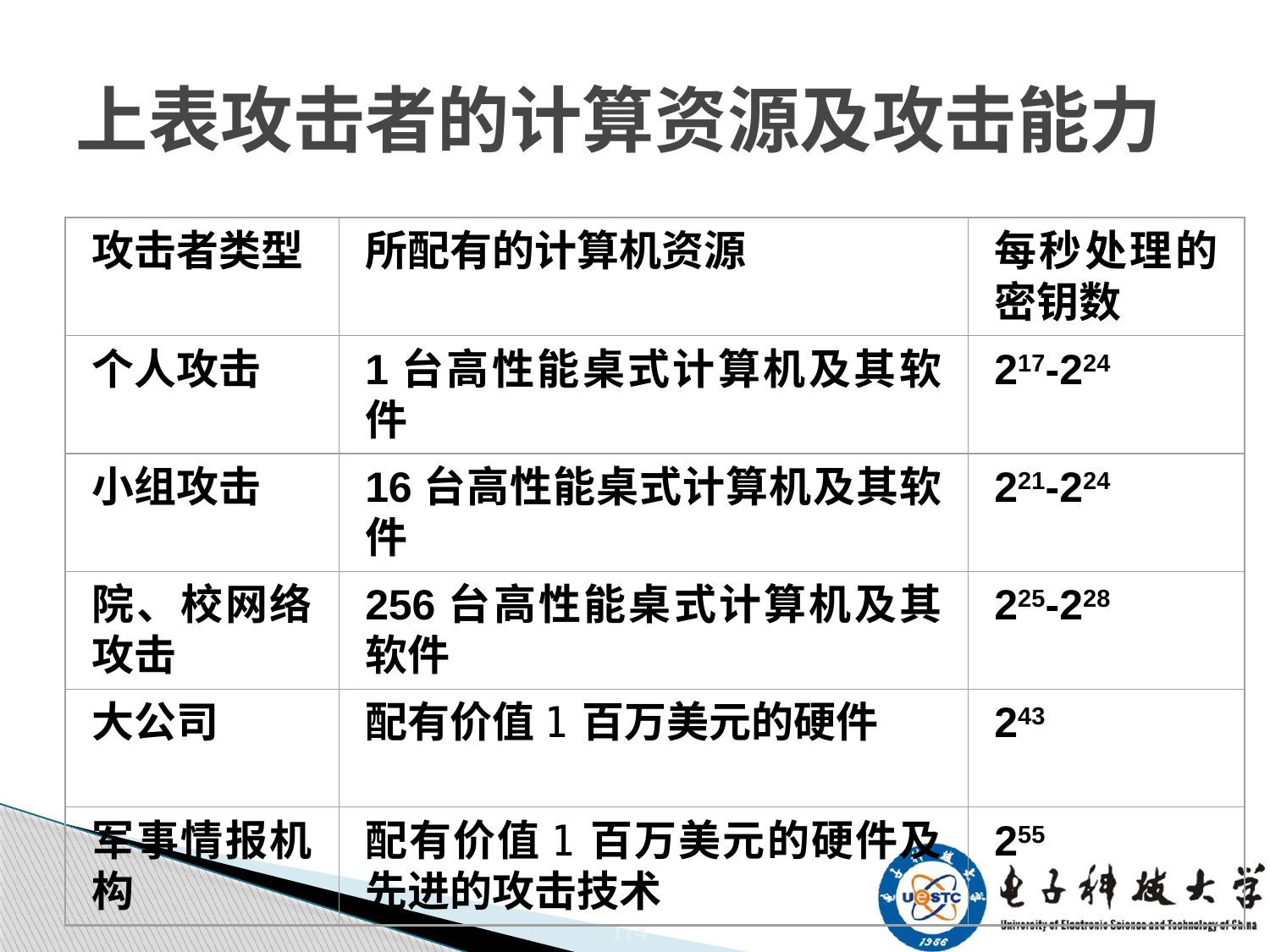

数据加密标准
# 上表攻击者的计算资源及攻击能力
上表中攻击者配有如下计算机资源的攻击能力

攻击者类型

所配有的计算机资源

每秒处理的密钥数

个人攻击

1台高性能桌式计算机及其软件

217-224

小组攻击

16台高性能桌式计算机及其软件

221-224

院、校网络攻击

256台高性能桌式计算机及其软件

225-228

大公司

配有价值1百万美元的硬件

243

军事情报机构

配有价值1百万美元的硬件及先进的攻击技术

255

114